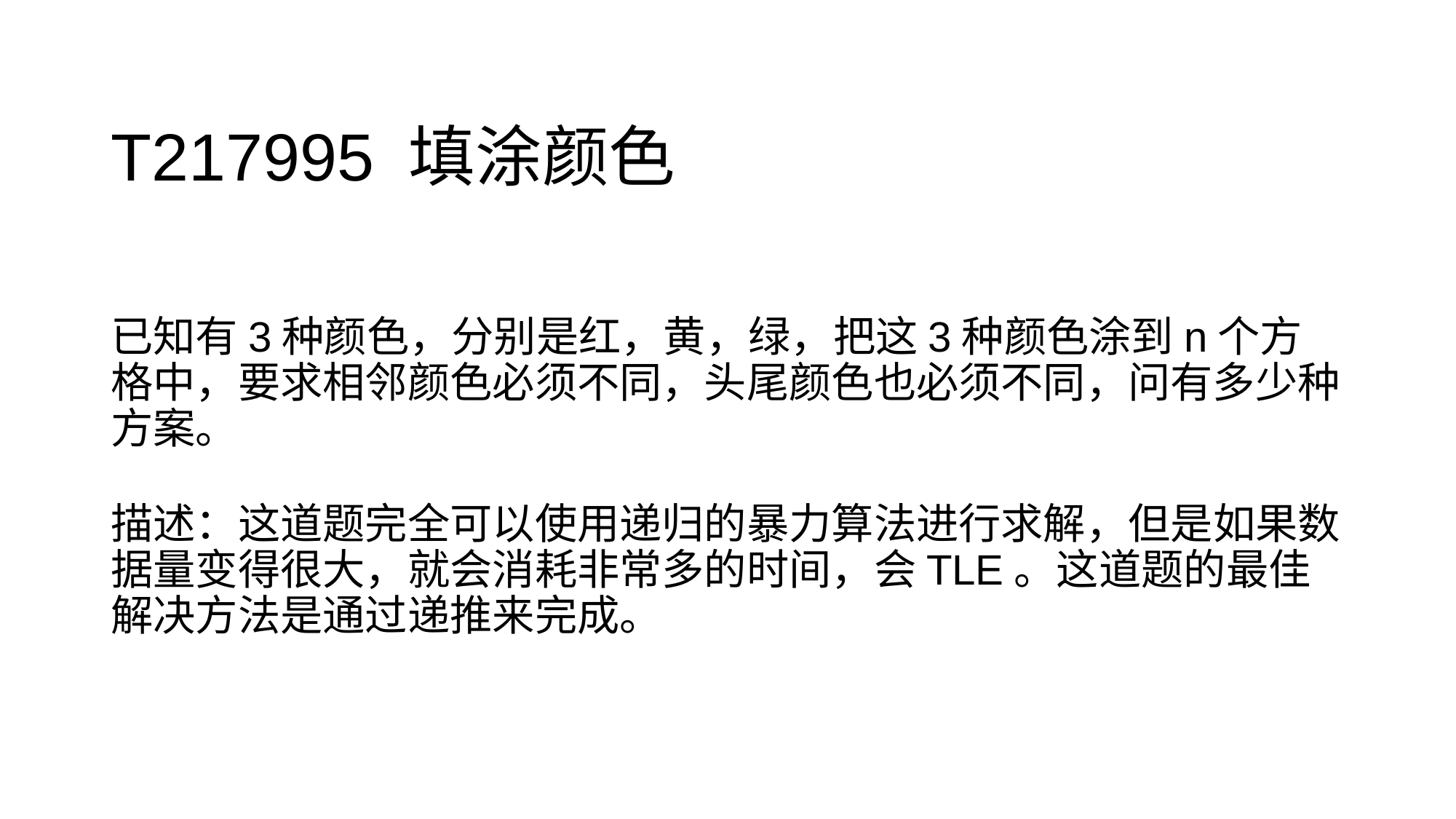

# T217995 填涂颜色
已知有3种颜色，分别是红，黄，绿，把这3种颜色涂到n个方格中，要求相邻颜色必须不同，头尾颜色也必须不同，问有多少种方案。
描述：这道题完全可以使用递归的暴力算法进行求解，但是如果数据量变得很大，就会消耗非常多的时间，会TLE。这道题的最佳解决方法是通过递推来完成。